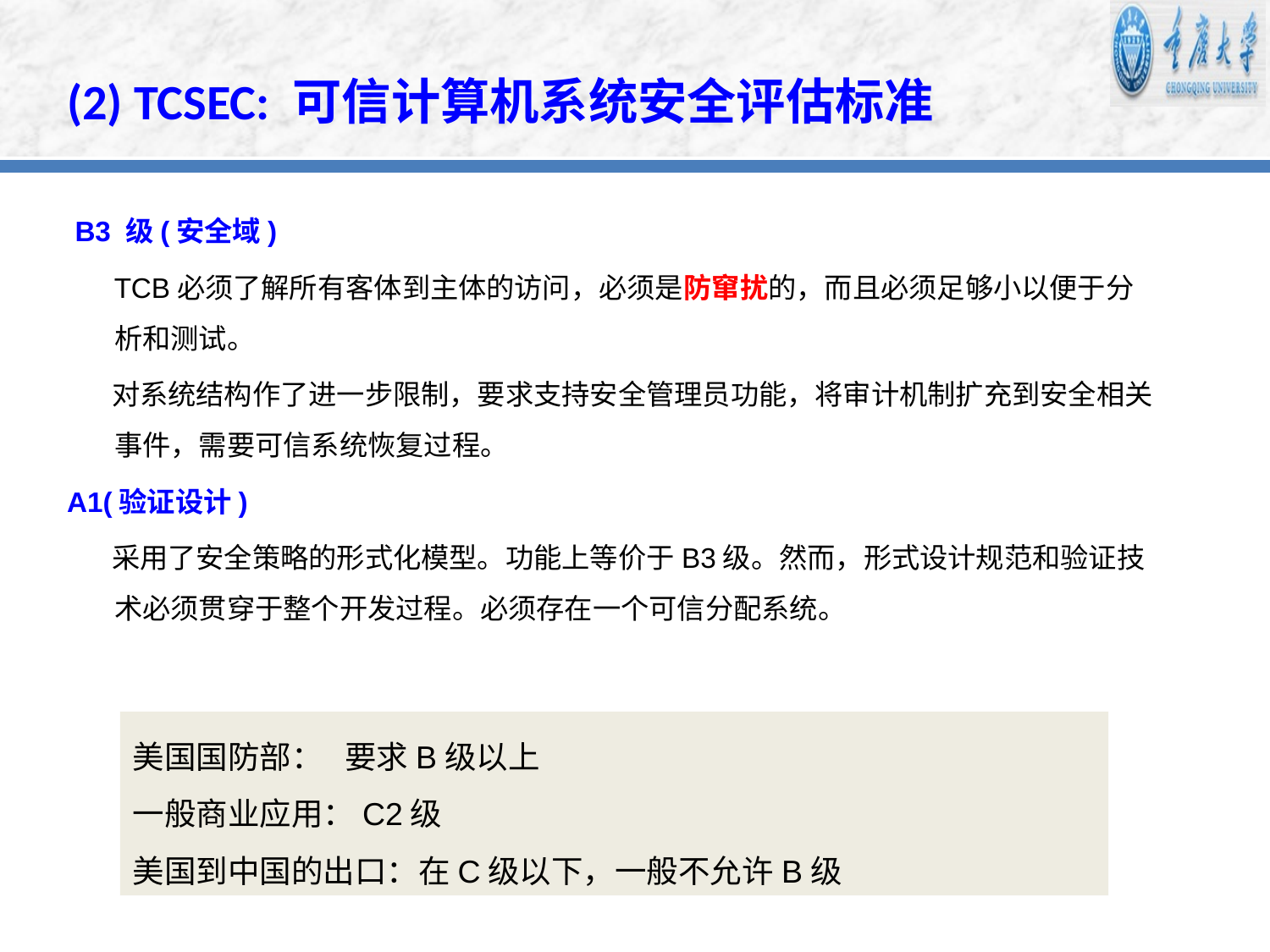

(2) TCSEC: 可信计算机系统安全评估标准
 B3 级(安全域)
      TCB必须了解所有客体到主体的访问，必须是防窜扰的，而且必须足够小以便于分析和测试。
      对系统结构作了进一步限制，要求支持安全管理员功能，将审计机制扩充到安全相关事件，需要可信系统恢复过程。
A1(验证设计)
      采用了安全策略的形式化模型。功能上等价于B3级。然而，形式设计规范和验证技术必须贯穿于整个开发过程。必须存在一个可信分配系统。

美国国防部：   要求B级以上
一般商业应用：C2级
美国到中国的出口：在C级以下，一般不允许B级